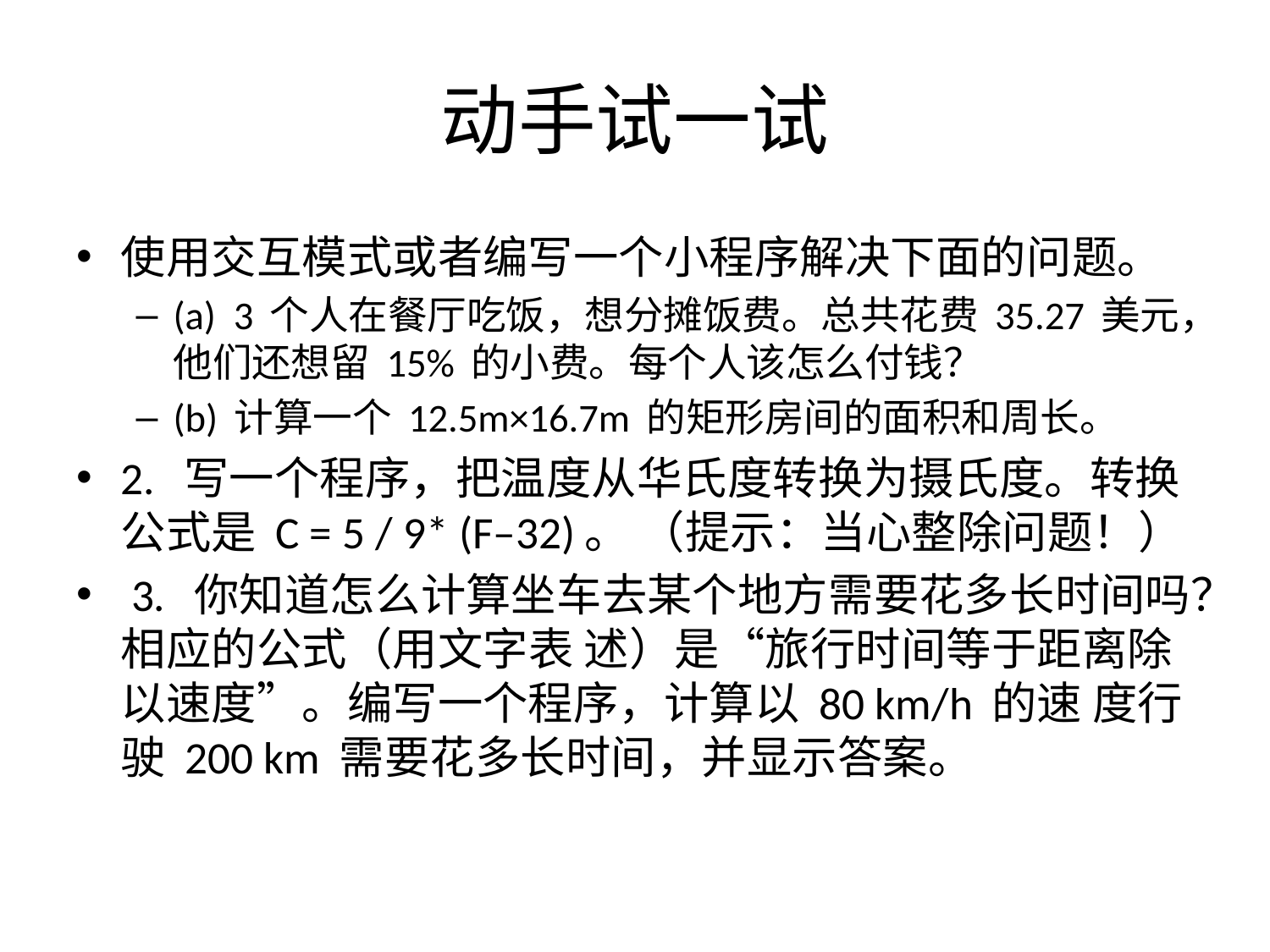

# 动手试一试
使用交互模式或者编写一个小程序解决下面的问题。
(a)  3 个人在餐厅吃饭，想分摊饭费。总共花费 35.27 美元，他们还想留 15% 的小费。每个人该怎么付钱？
(b) 计算一个 12.5m×16.7m 的矩形房间的面积和周长。
2.  写一个程序，把温度从华氏度转换为摄氏度。转换公式是 C = 5 / 9* (F–32)。 （提示：当心整除问题！）
 3.  你知道怎么计算坐车去某个地方需要花多长时间吗？相应的公式（用文字表 述）是“旅行时间等于距离除以速度”。编写一个程序，计算以 80 km/h 的速 度行驶 200 km 需要花多长时间，并显示答案。